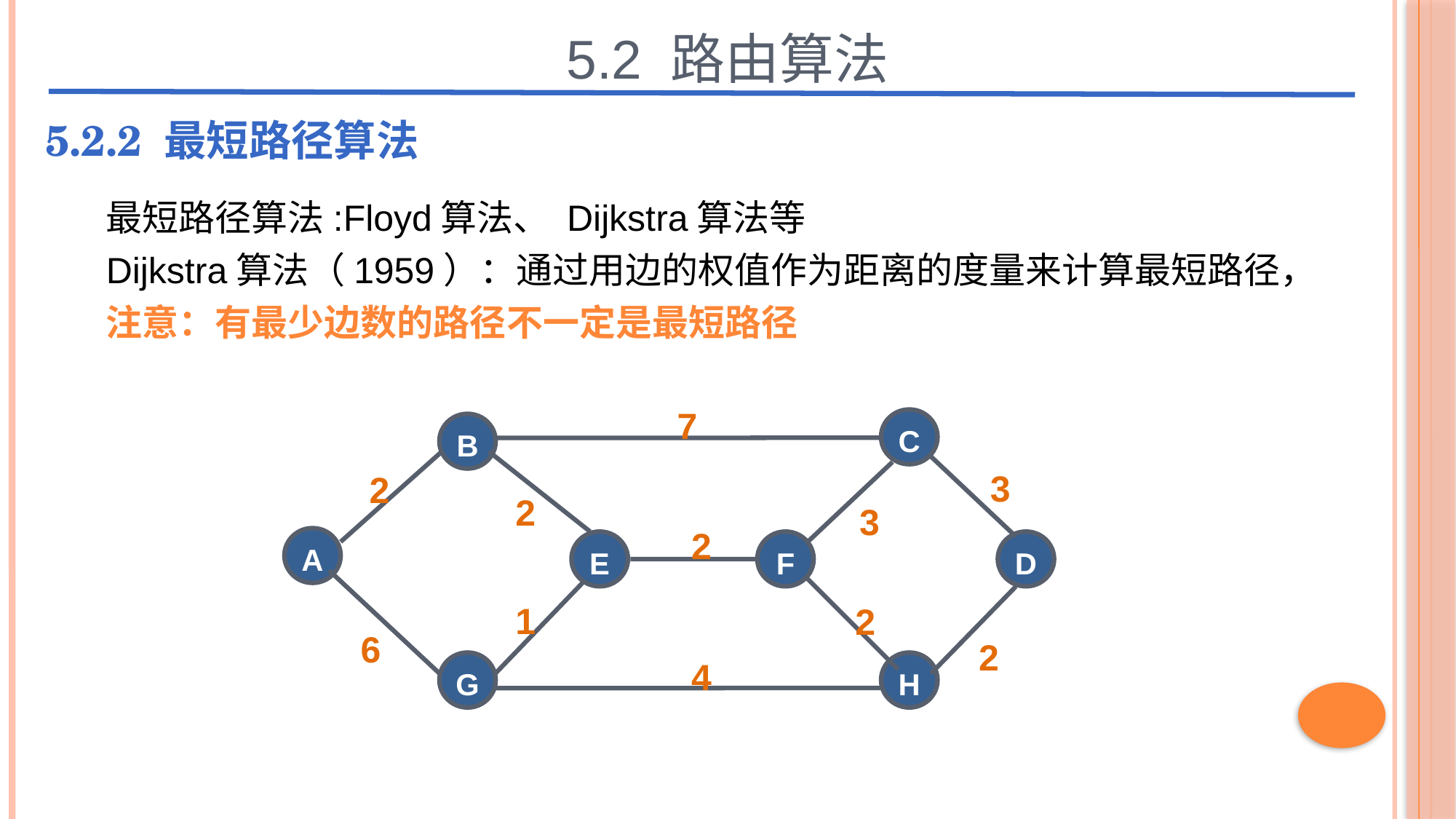

5.2 路由算法
5.2.2 最短路径算法
最短路径算法:Floyd算法、 Dijkstra算法等
Dijkstra算法（1959）：通过用边的权值作为距离的度量来计算最短路径，注意：有最少边数的路径不一定是最短路径
7
C
B

3
2

2
3
2
A
E
F
D

1

2
6
2
4
G
H